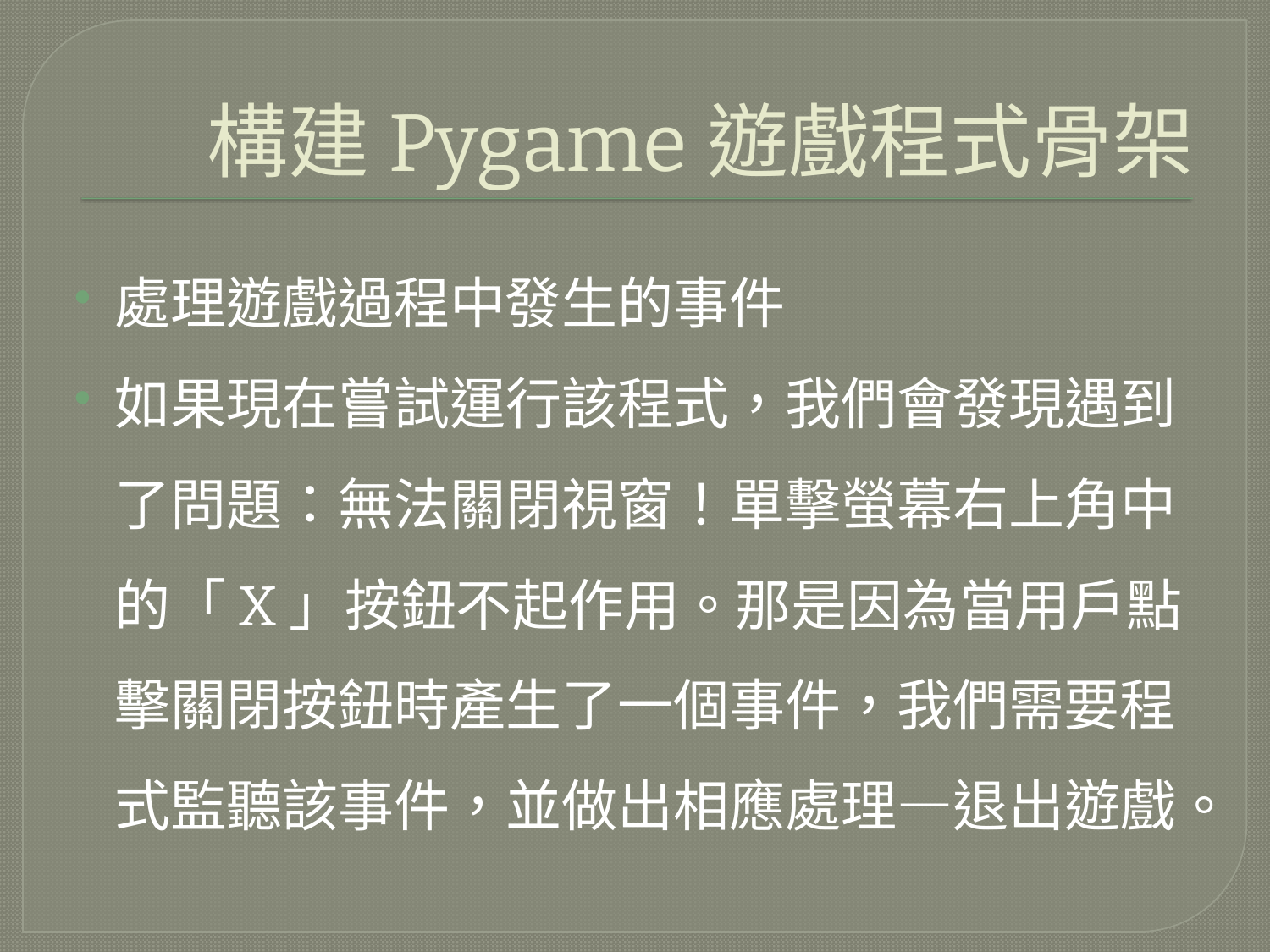

# 構建Pygame遊戲程式骨架
處理遊戲過程中發生的事件
如果現在嘗試運行該程式，我們會發現遇到了問題：無法關閉視窗！單擊螢幕右上角中的「X」按鈕不起作用。那是因為當用戶點擊關閉按鈕時產生了一個事件，我們需要程式監聽該事件，並做出相應處理—退出遊戲。